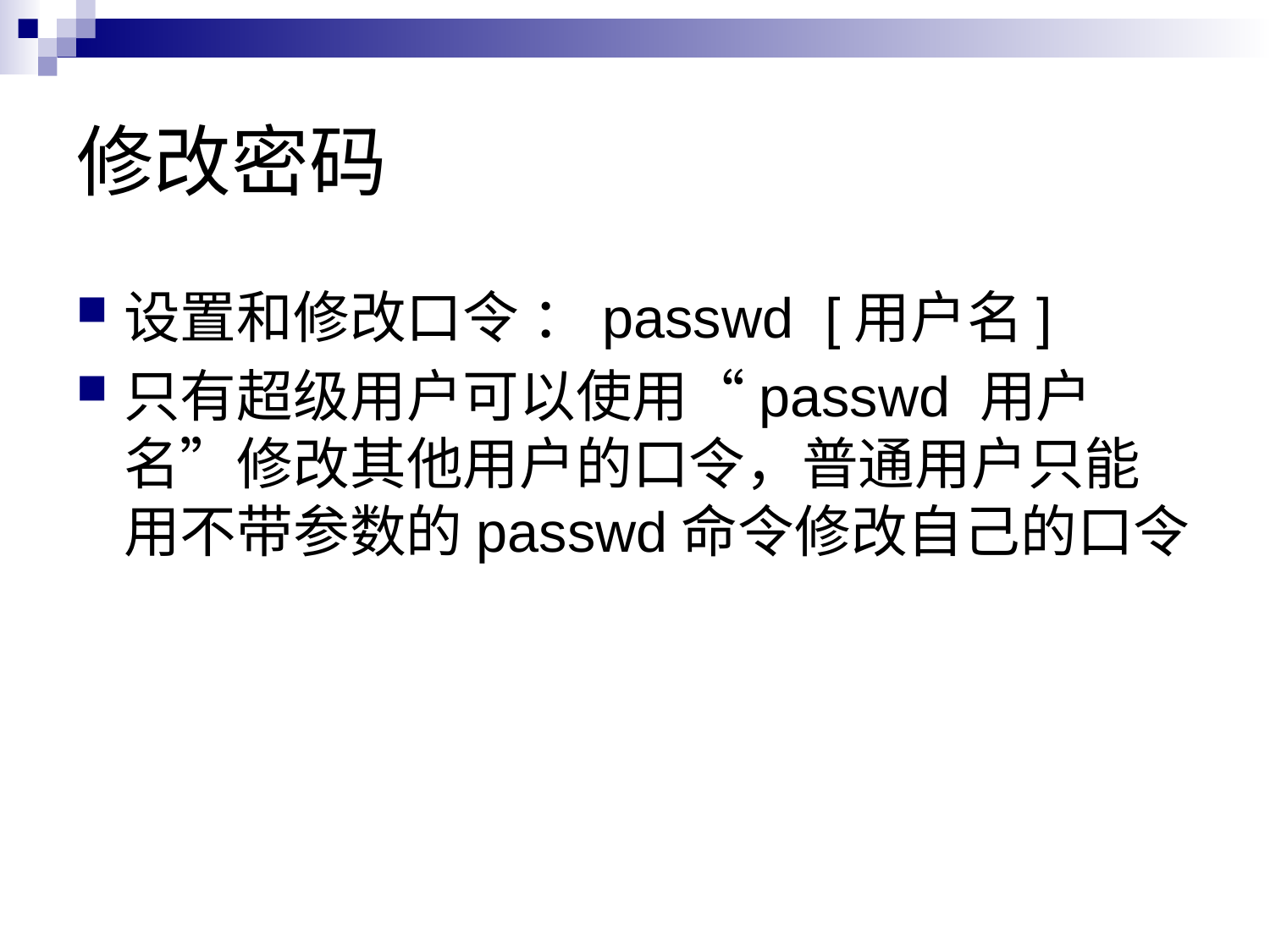

# 修改密码
设置和修改口令 ：passwd  [用户名]
只有超级用户可以使用“passwd 用户名”修改其他用户的口令，普通用户只能用不带参数的passwd命令修改自己的口令